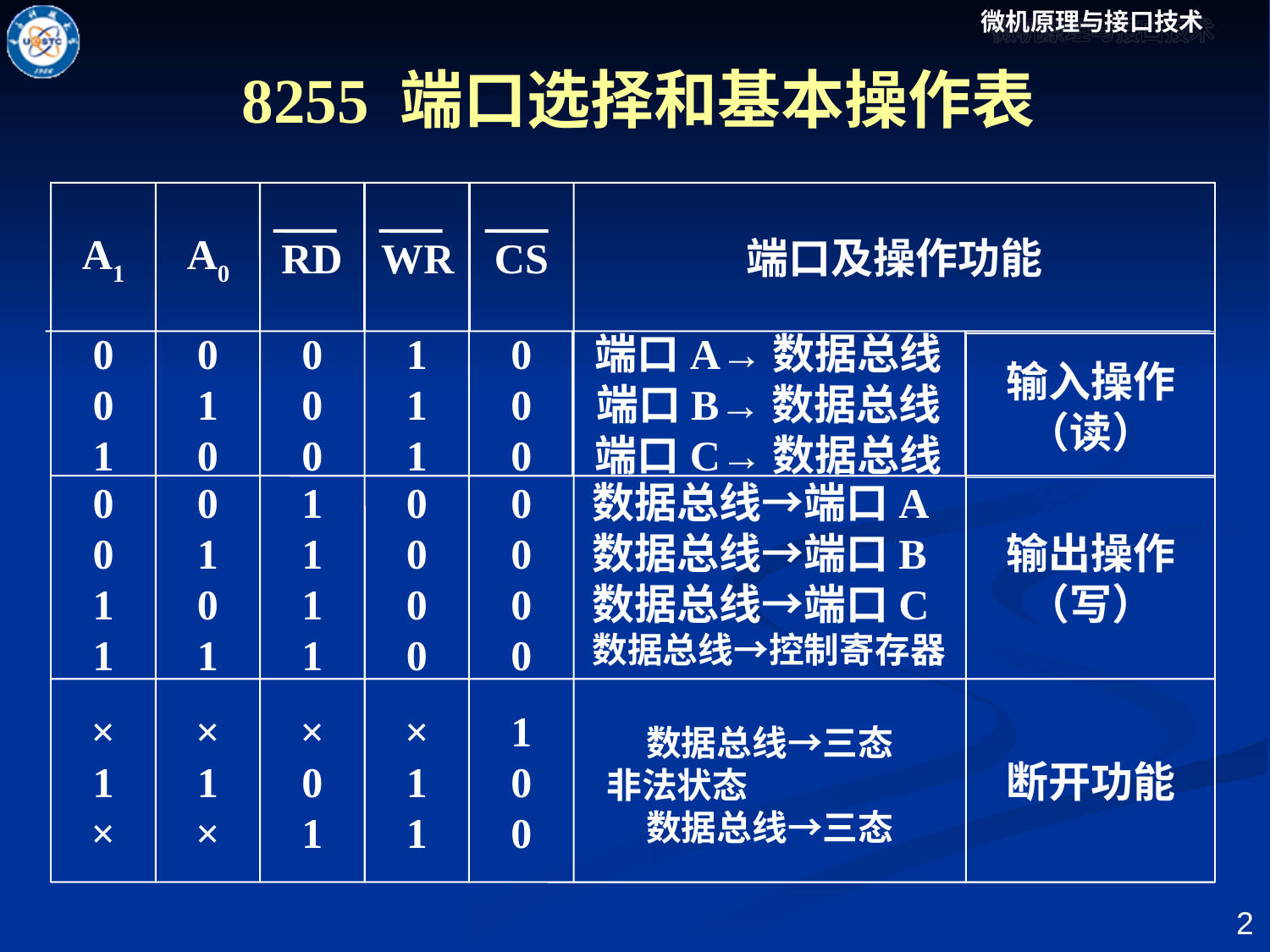

8255 端口选择和基本操作表
A0
A1

RD

WR

CS
端口及操作功能

端口A→数据总线
端口B→数据总线
端口C→数据总线
0
0
1

0
1
0
0
0
0
1
1
1
0
0
0

输入操作（读）
0
0
1
1

0
1
0
1
1
1
1
1
0
0
0
0
0
0
0
0
数据总线→端口A
数据总线→端口B
数据总线→端口C
数据总线→控制寄存器
输出操作（写）
×
1
×

×
1
×
×
0
1
×
1
1
1
0
0

数据总线→三态
非法状态
数据总线→三态
断开功能